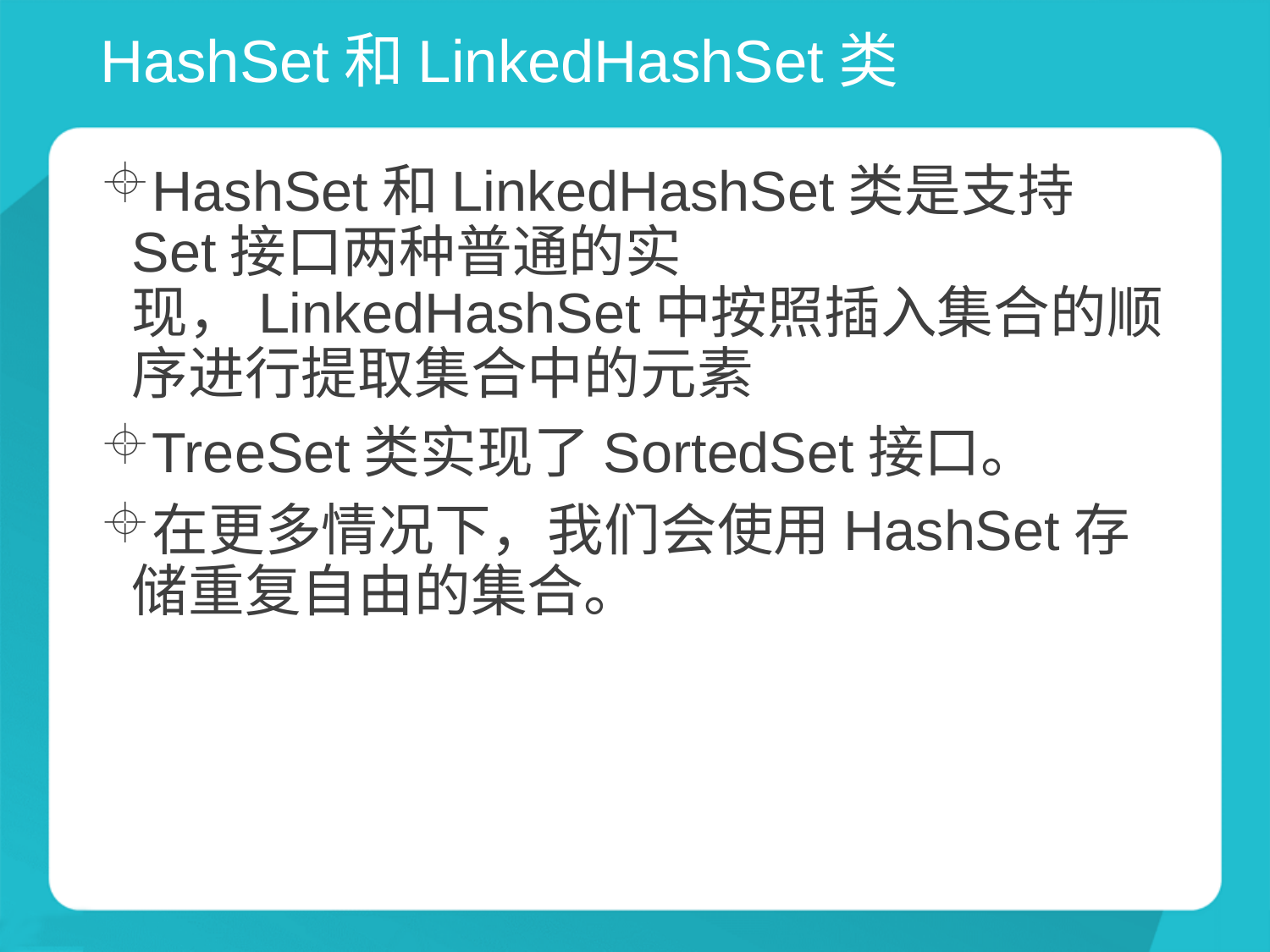

# HashSet和LinkedHashSet类
HashSet和LinkedHashSet类是支持Set接口两种普通的实现，LinkedHashSet中按照插入集合的顺序进行提取集合中的元素
TreeSet类实现了SortedSet接口。
在更多情况下，我们会使用HashSet存储重复自由的集合。